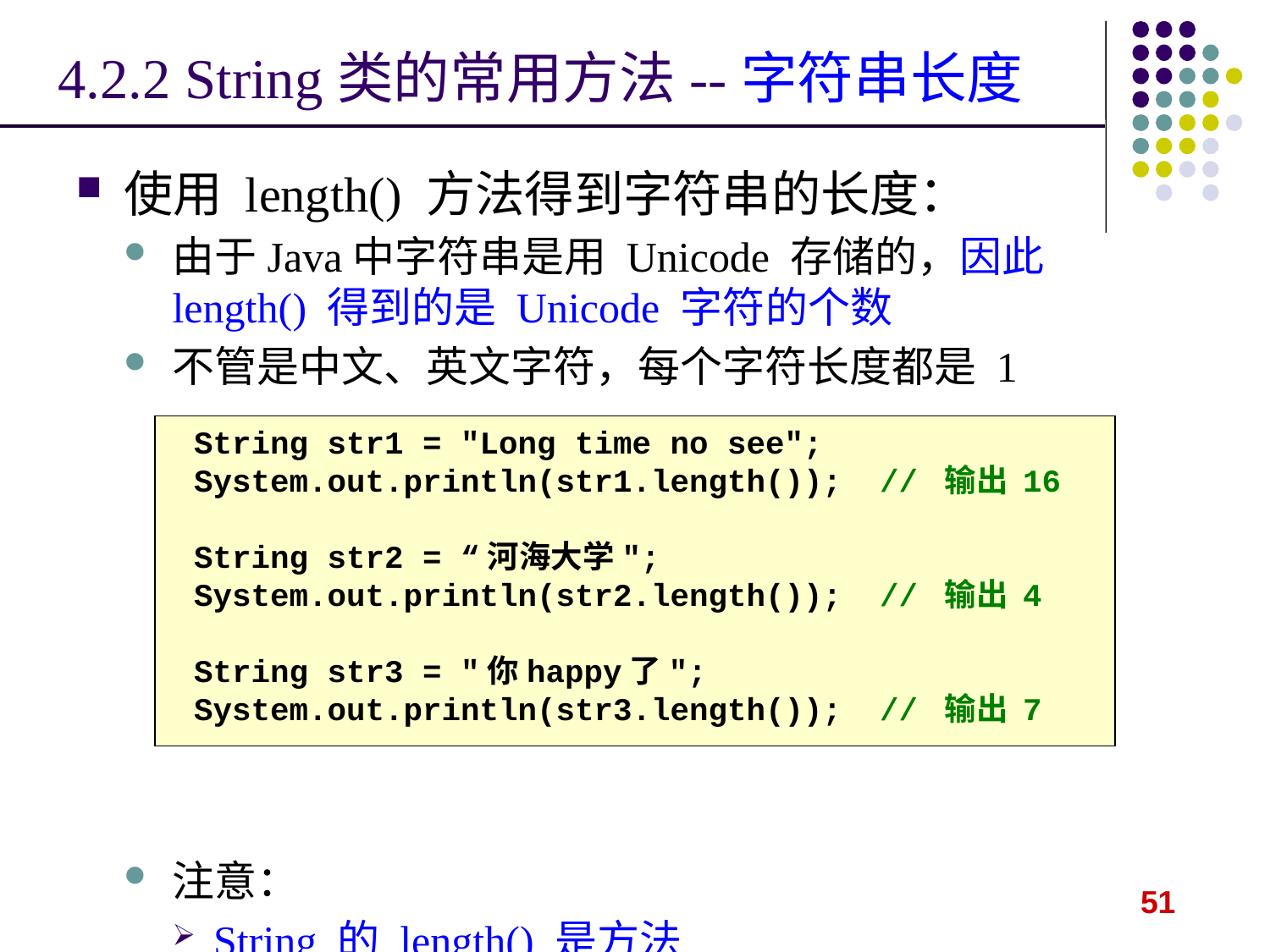

4.2.2 String类的常用方法--字符串长度
使用 length() 方法得到字符串的长度：
由于Java中字符串是用 Unicode 存储的，因此 length() 得到的是 Unicode 字符的个数
不管是中文、英文字符，每个字符长度都是 1

注意：
String 的 length() 是方法
Array 的 length 不是方法
String str1 = "Long time no see";
System.out.println(str1.length());  // 输出 16

String str2 = “河海大学";
System.out.println(str2.length());  // 输出 4

String str3 = "你happy了";
System.out.println(str3.length());  // 输出 7